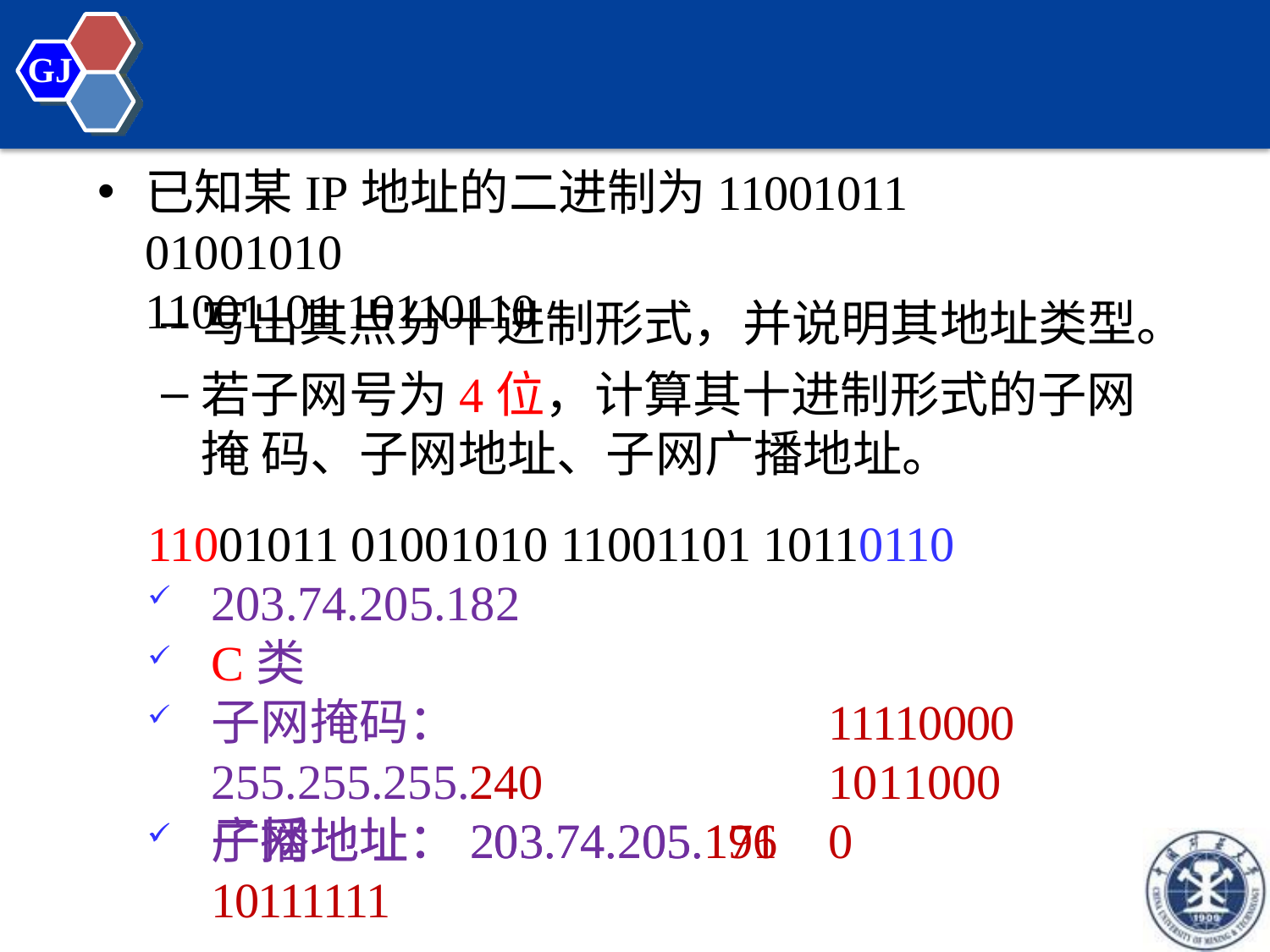

GJ
# 已知某IP地址的二进制为11001011 01001010
11001101 10110110
写出其点分十进制形式，并说明其地址类型。
若子网号为4位，计算其十进制形式的子网掩 码、子网地址、子网广播地址。
11001011 01001010 11001101 10110110
203.74.205.182
C类
子网掩码：255.255.255.240
子网地址：203.74.205.176
11110000
10110000
广播地址：203.74.205.191	10111111